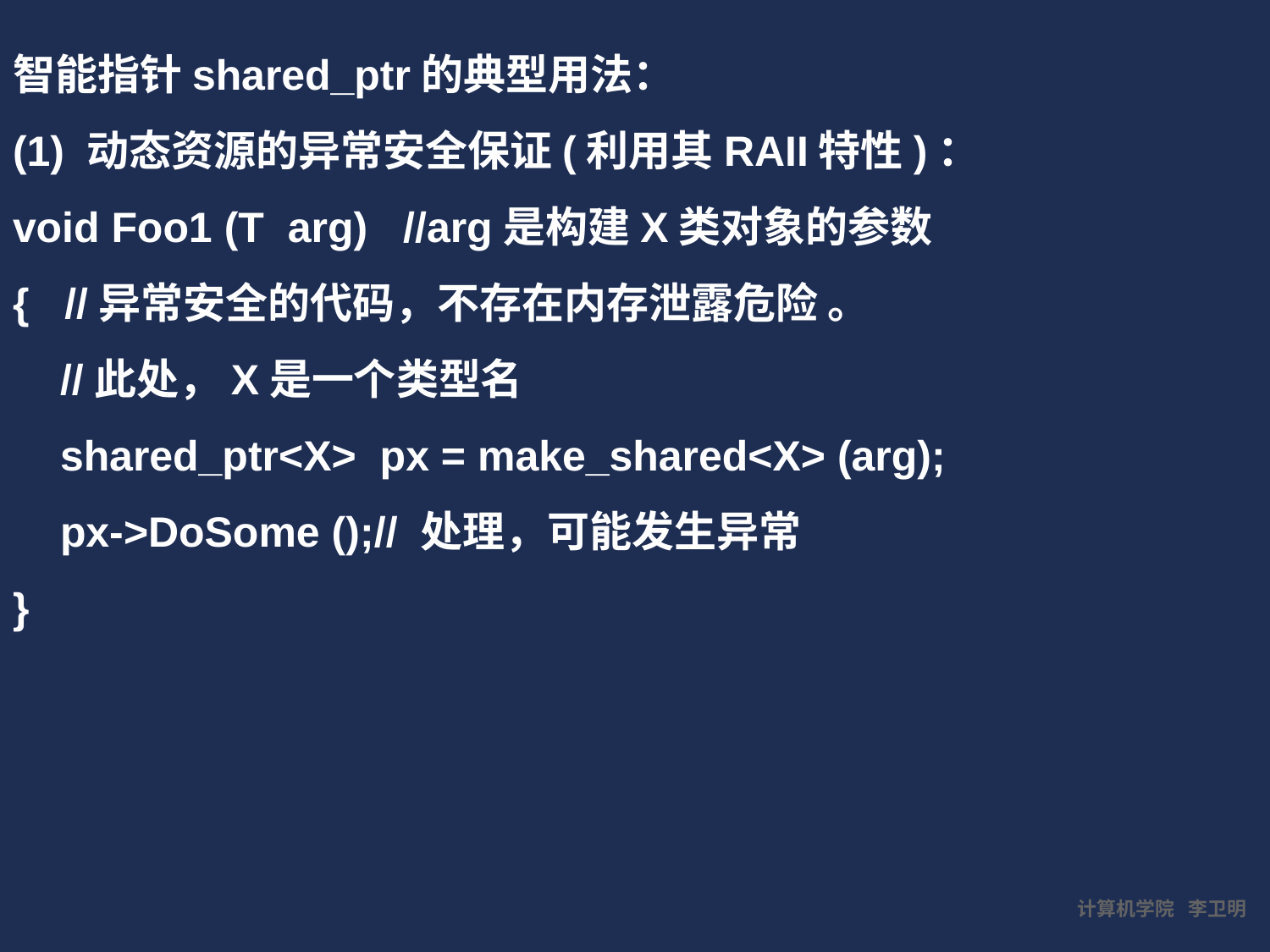

智能指针shared_ptr的典型用法：
(1) 动态资源的异常安全保证(利用其RAII特性)：
void Foo1 (T  arg)   //arg是构建X类对象的参数
{   //异常安全的代码，不存在内存泄露危险 。
    //此处，X是一个类型名
    shared_ptr<X>  px = make_shared<X> (arg);
    px->DoSome ();// 处理，可能发生异常
}

计算机学院   李卫明